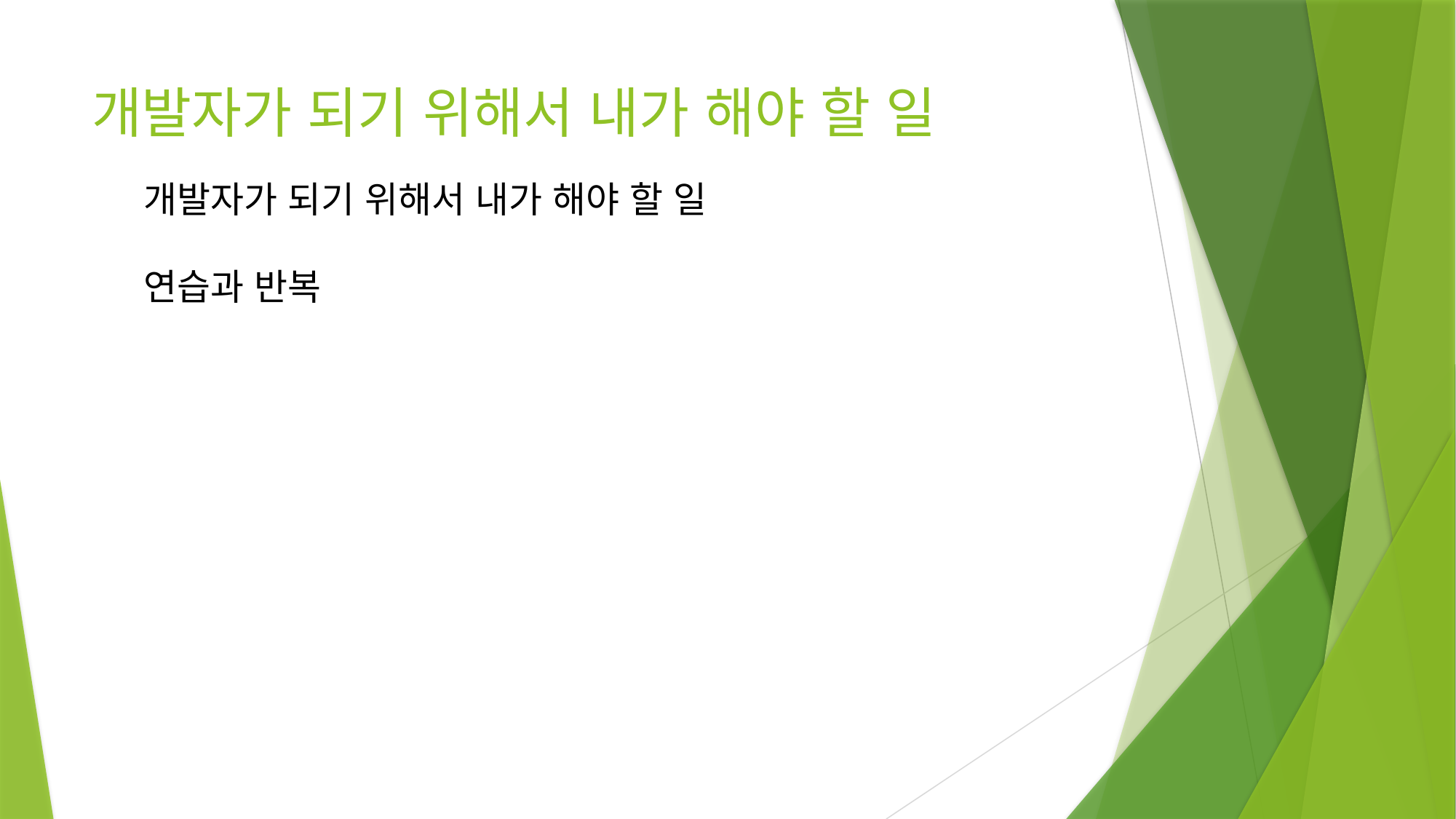

# 개발자가 되기 위해서 내가 해야 할 일
개발자가 되기 위해서 내가 해야 할 일

연습과 반복